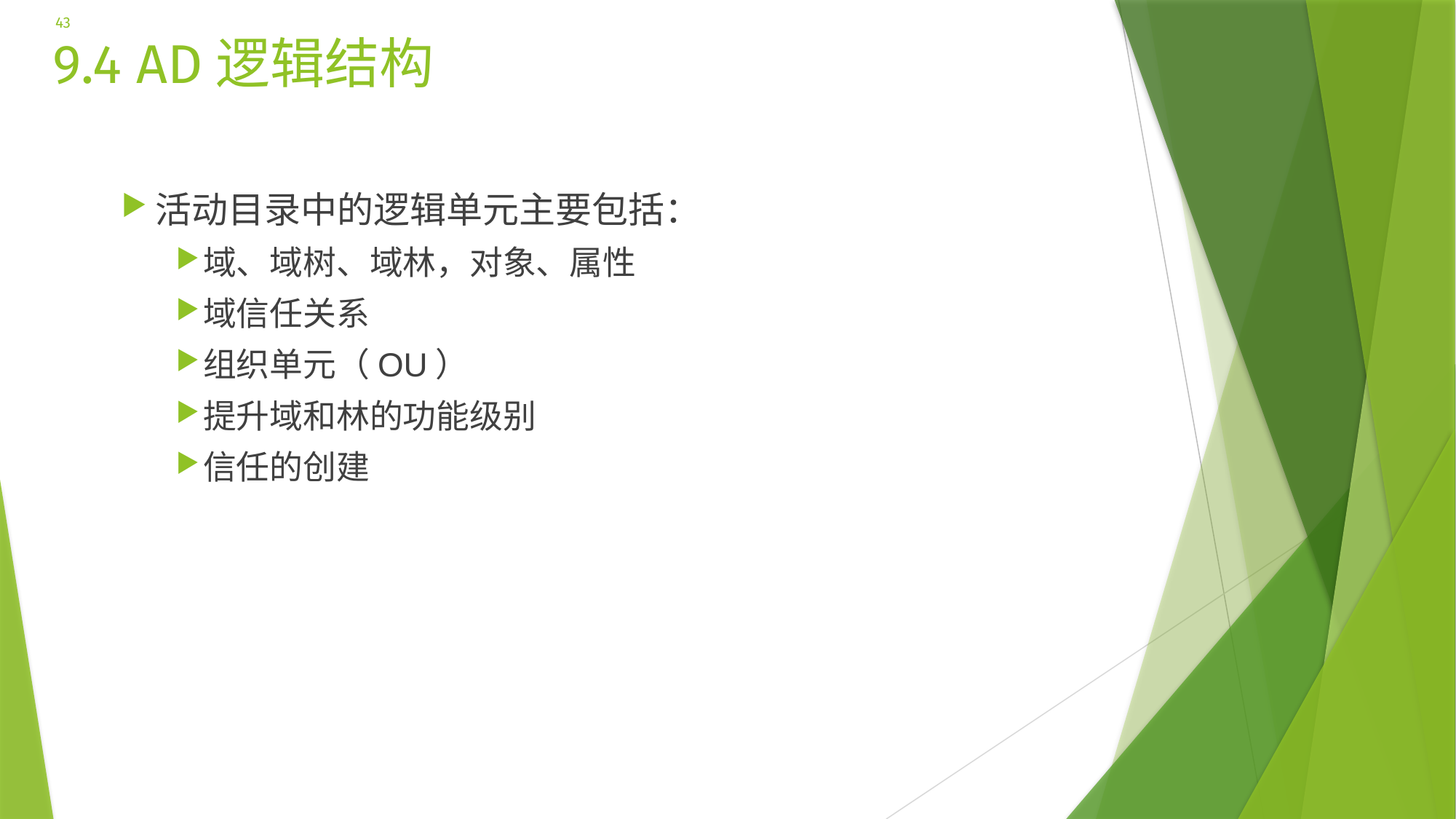

43
# 9.4 AD逻辑结构
活动目录中的逻辑单元主要包括：
域、域树、域林，对象、属性
域信任关系
组织单元（OU）
提升域和林的功能级别
信任的创建